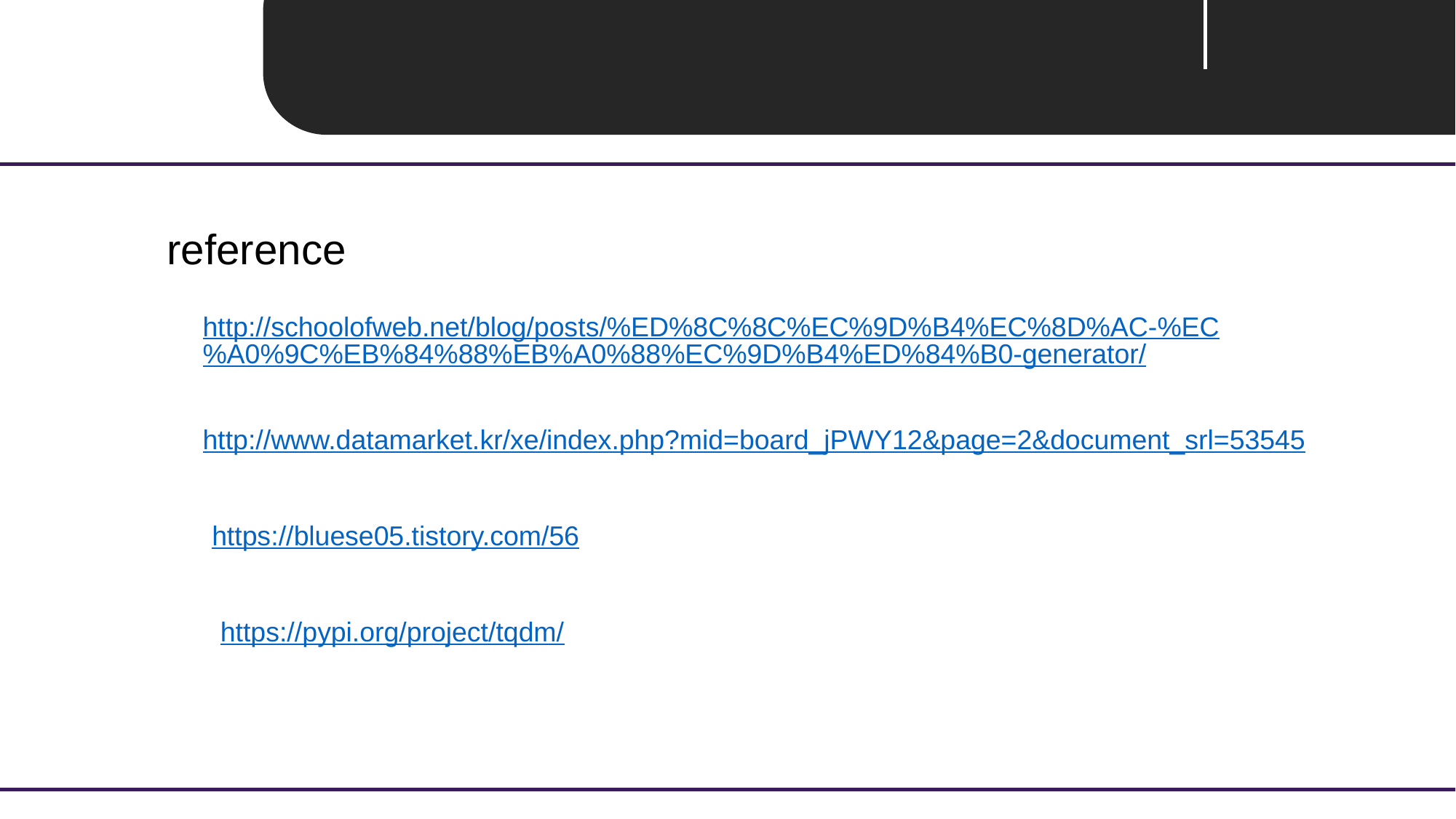

Problem 2ㅣ  BIG DATA 다루기
reference
http://schoolofweb.net/blog/posts/%ED%8C%8C%EC%9D%B4%EC%8D%AC-%EC%A0%9C%EB%84%88%EB%A0%88%EC%9D%B4%ED%84%B0-generator/
http://www.datamarket.kr/xe/index.php?mid=board_jPWY12&page=2&document_srl=53545
https://bluese05.tistory.com/56
https://pypi.org/project/tqdm/